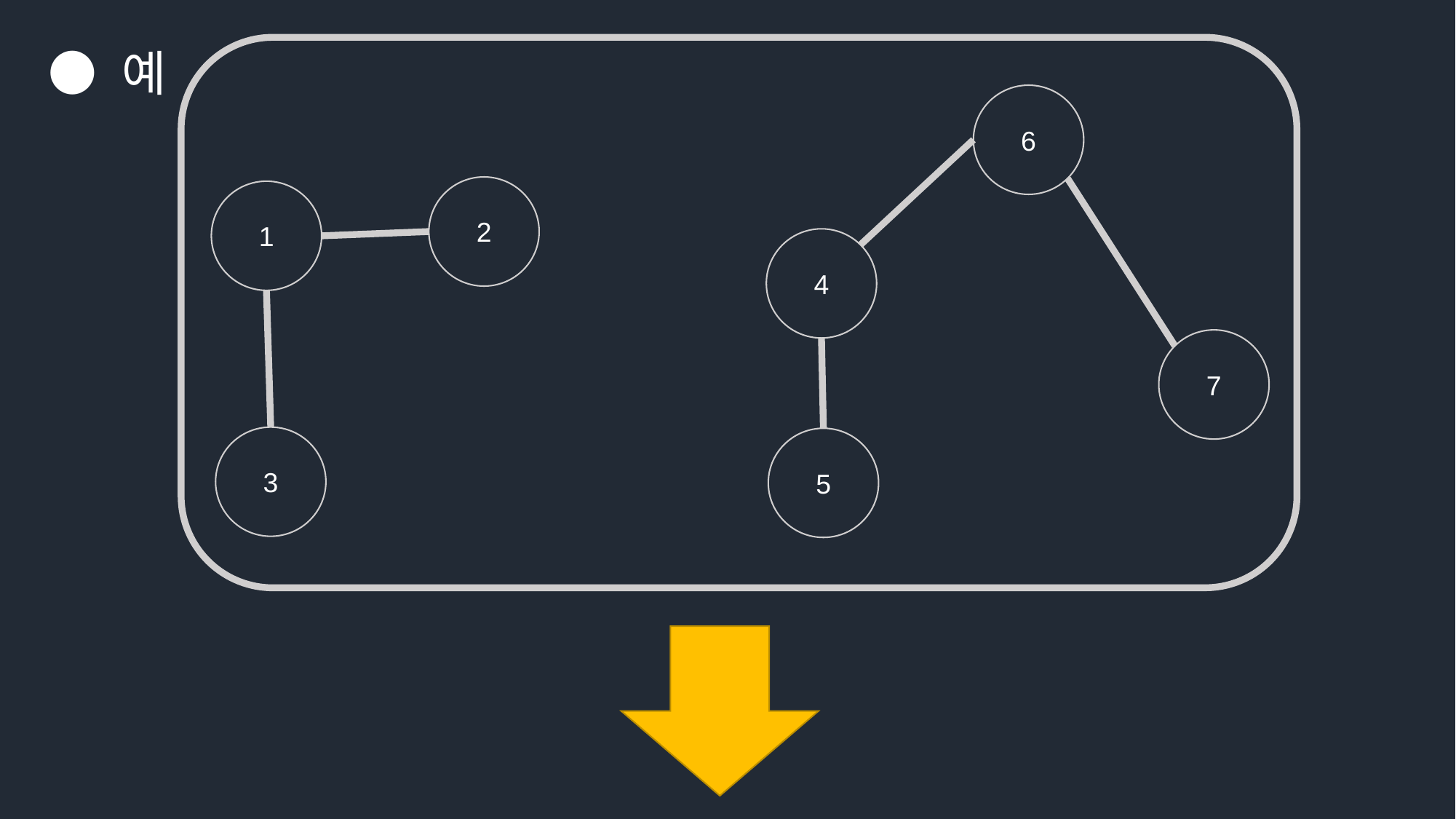

● 예

6
2
1
4
7
3
5